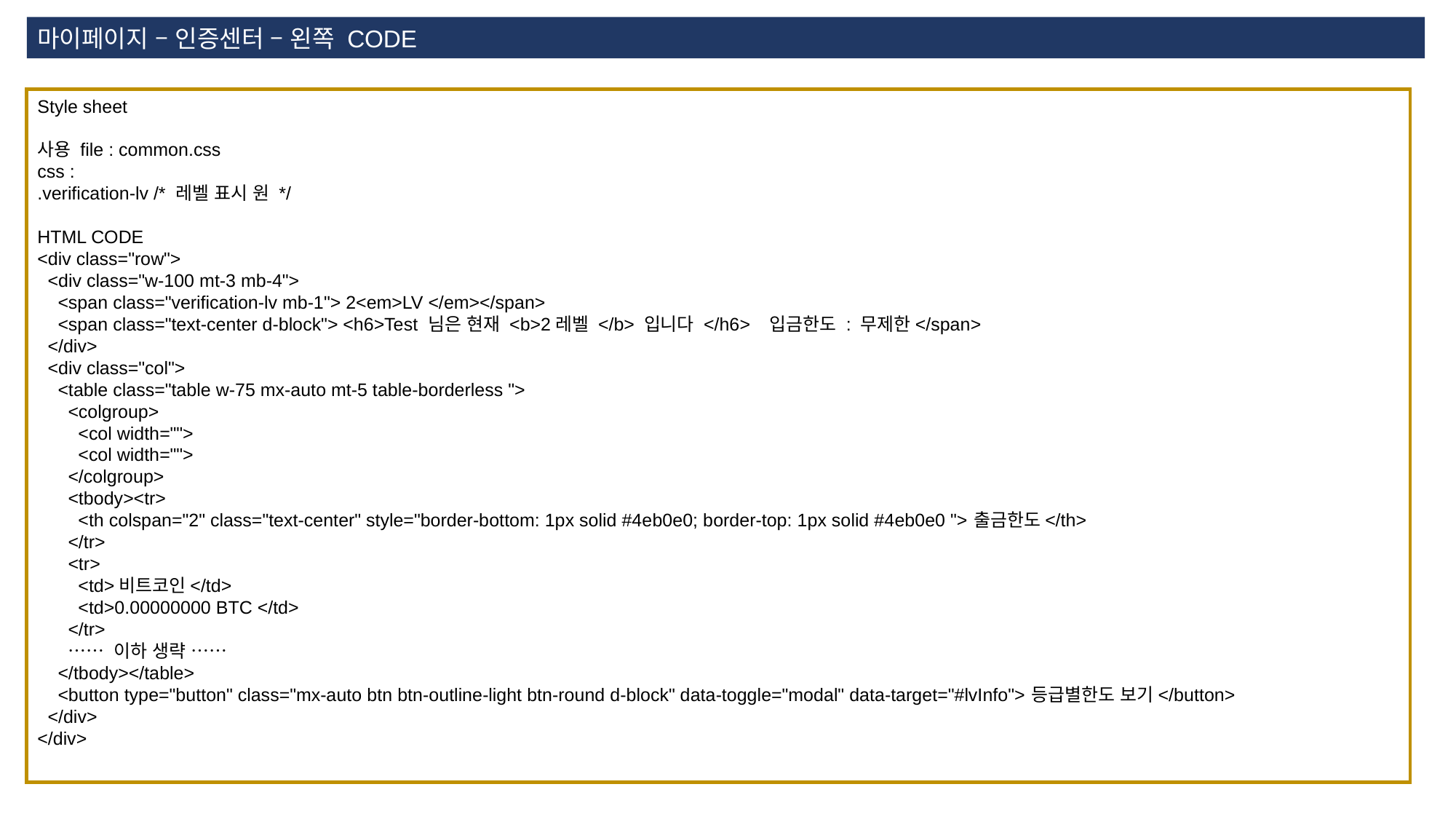

마이페이지 – 인증센터 – 왼쪽 CODE
Style sheet

사용 file : common.css
css :
.verification-lv /* 레벨 표시 원 */

HTML CODE
<div class="row">
  <div class="w-100 mt-3 mb-4">
    <span class="verification-lv mb-1"> 2<em>LV </em></span>
    <span class="text-center d-block"> <h6>Test 님은 현재 <b>2레벨 </b> 입니다 </h6>   입금한도 : 무제한</span>
  </div>
  <div class="col">
    <table class="table w-75 mx-auto mt-5 table-borderless ">
      <colgroup>
        <col width="">
        <col width="">
      </colgroup>
      <tbody><tr>
        <th colspan="2" class="text-center" style="border-bottom: 1px solid #4eb0e0; border-top: 1px solid #4eb0e0 ">출금한도</th>
      </tr>
      <tr>
        <td>비트코인</td>
        <td>0.00000000 BTC </td>
      </tr>
      …… 이하 생략 ……
    </tbody></table>
    <button type="button" class="mx-auto btn btn-outline-light btn-round d-block" data-toggle="modal" data-target="#lvInfo">등급별한도 보기</button>
  </div>
</div>